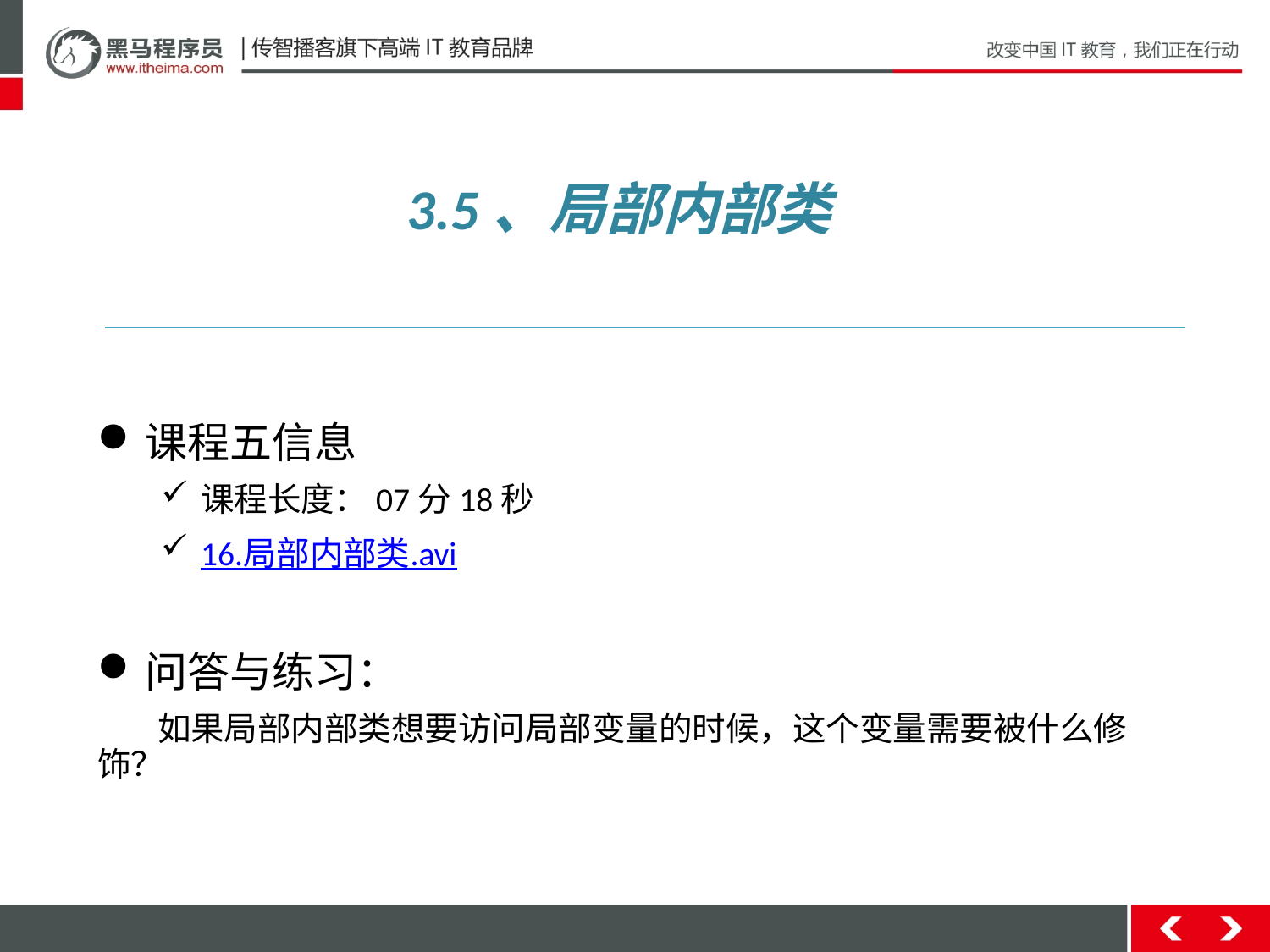

3.5、局部内部类

课程五信息
课程长度：07分18秒
16.局部内部类.avi

问答与练习：
       如果局部内部类想要访问局部变量的时候，这个变量需要被什么修饰？